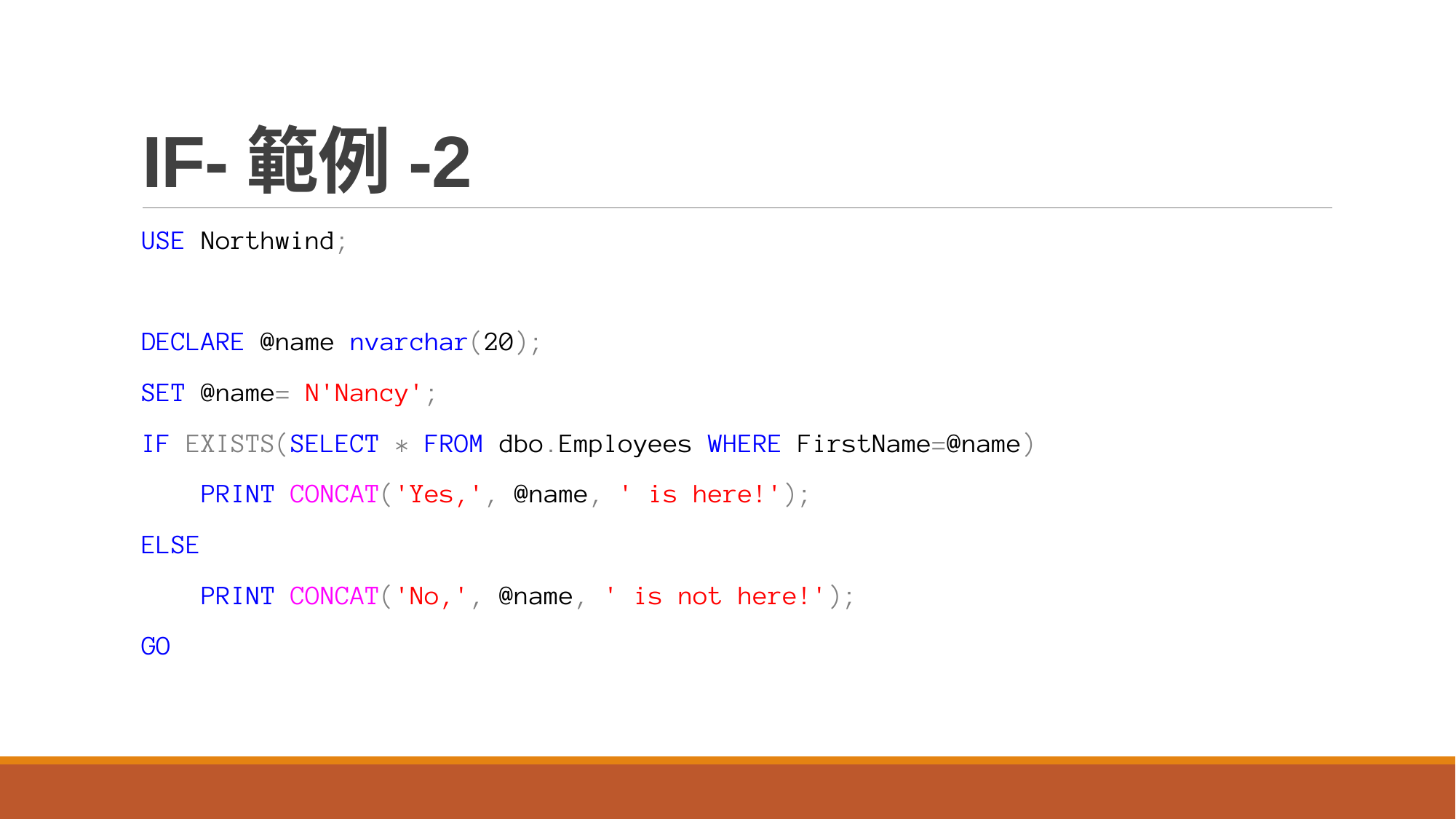

# IF-範例-2
USE Northwind;

DECLARE @name nvarchar(20);
SET @name= N'Nancy';
IF EXISTS(SELECT * FROM dbo.Employees WHERE FirstName=@name)
    PRINT CONCAT('Yes,', @name, ' is here!');
ELSE
    PRINT CONCAT('No,', @name, ' is not here!');
GO